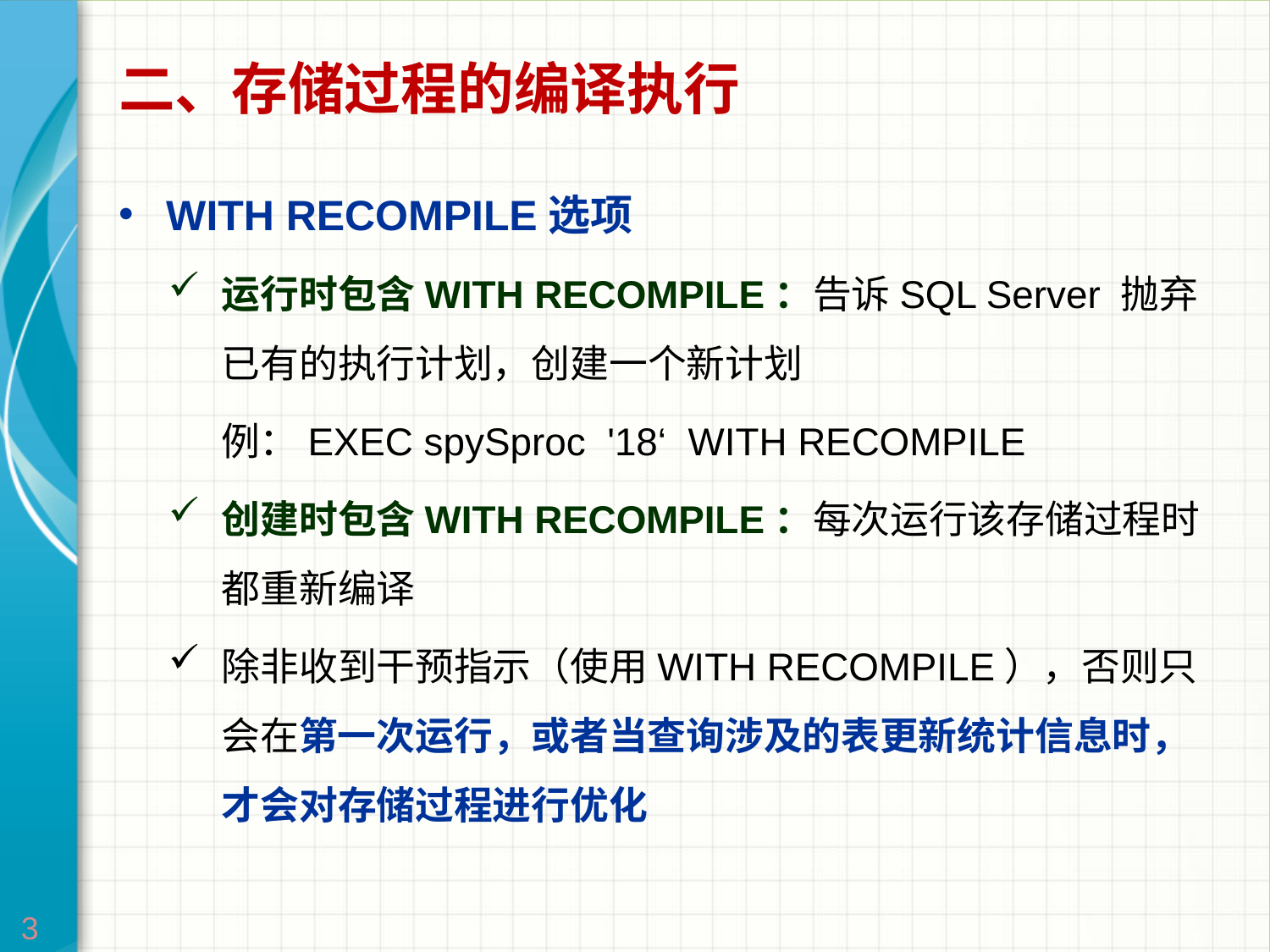

# 二、存储过程的编译执行
WITH RECOMPILE选项
运行时包含WITH RECOMPILE：告诉SQL Server 抛弃已有的执行计划，创建一个新计划
     例：EXEC spySproc  '18‘  WITH RECOMPILE
创建时包含WITH RECOMPILE：每次运行该存储过程时都重新编译
除非收到干预指示（使用WITH RECOMPILE），否则只会在第一次运行，或者当查询涉及的表更新统计信息时，才会对存储过程进行优化

3